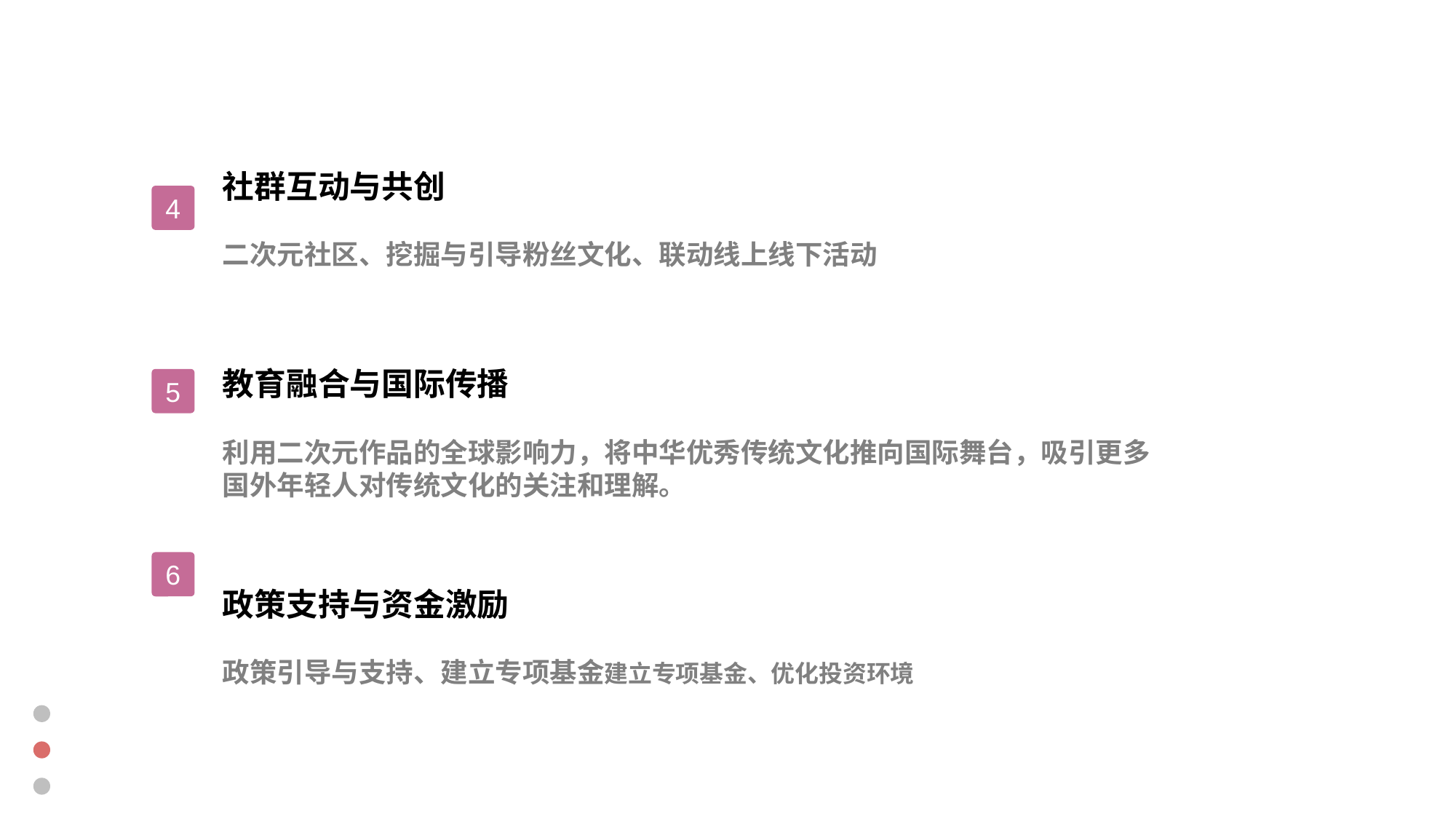

社群互动与共创
二次元社区、挖掘与引导粉丝文化、联动线上线下活动

4
教育融合与国际传播

利用二次元作品的全球影响力，将中华优秀传统文化推向国际舞台，吸引更多国外年轻人对传统文化的关注和理解。
5
6
政策支持与资金激励
政策引导与支持、建立专项基金建立专项基金、优化投资环境